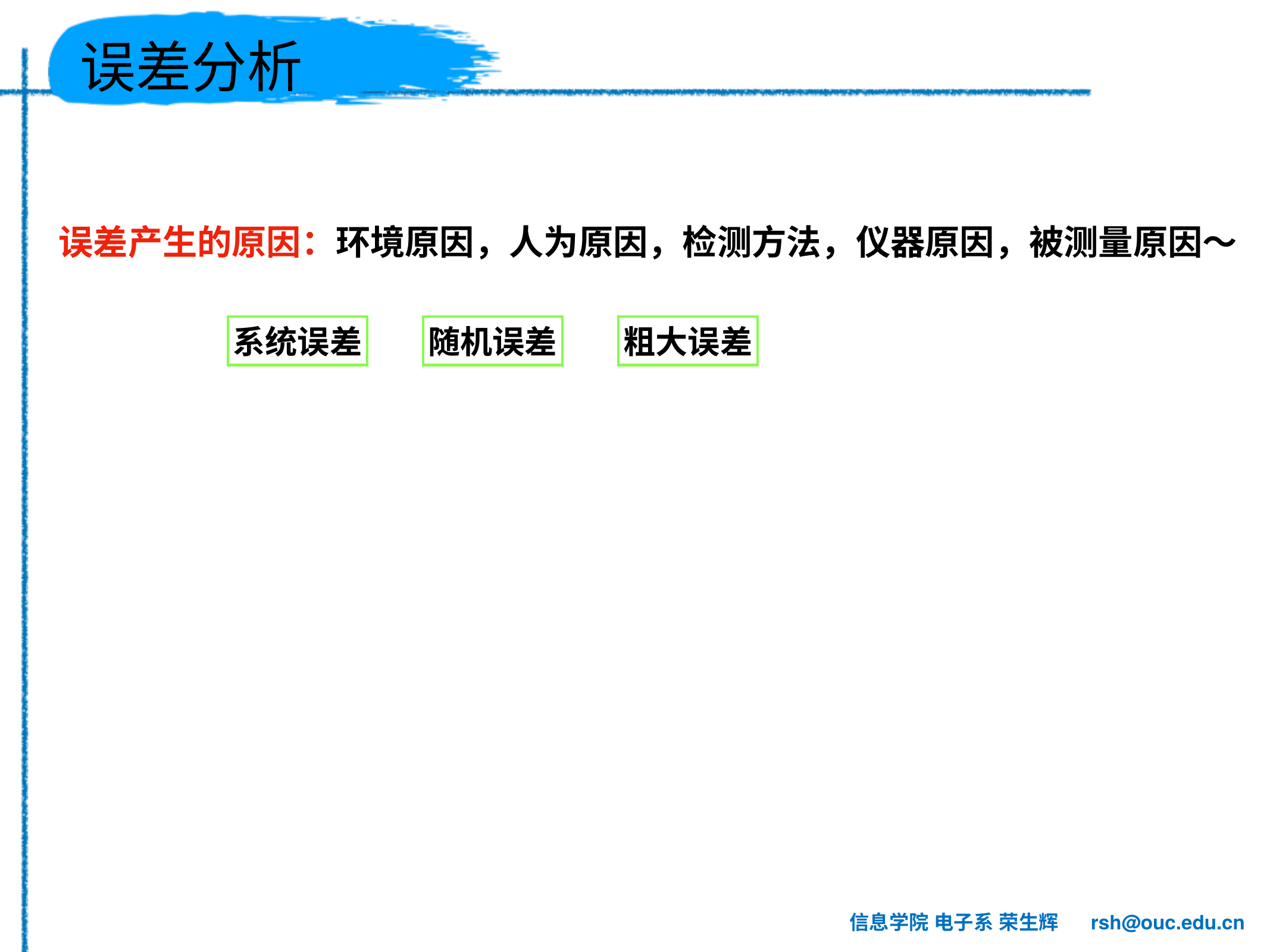

# 误差分析
误差产生的原因：环境原因，人为原因，检测方法，仪器原因，被测量原因～
系统误差
随机误差
粗大误差